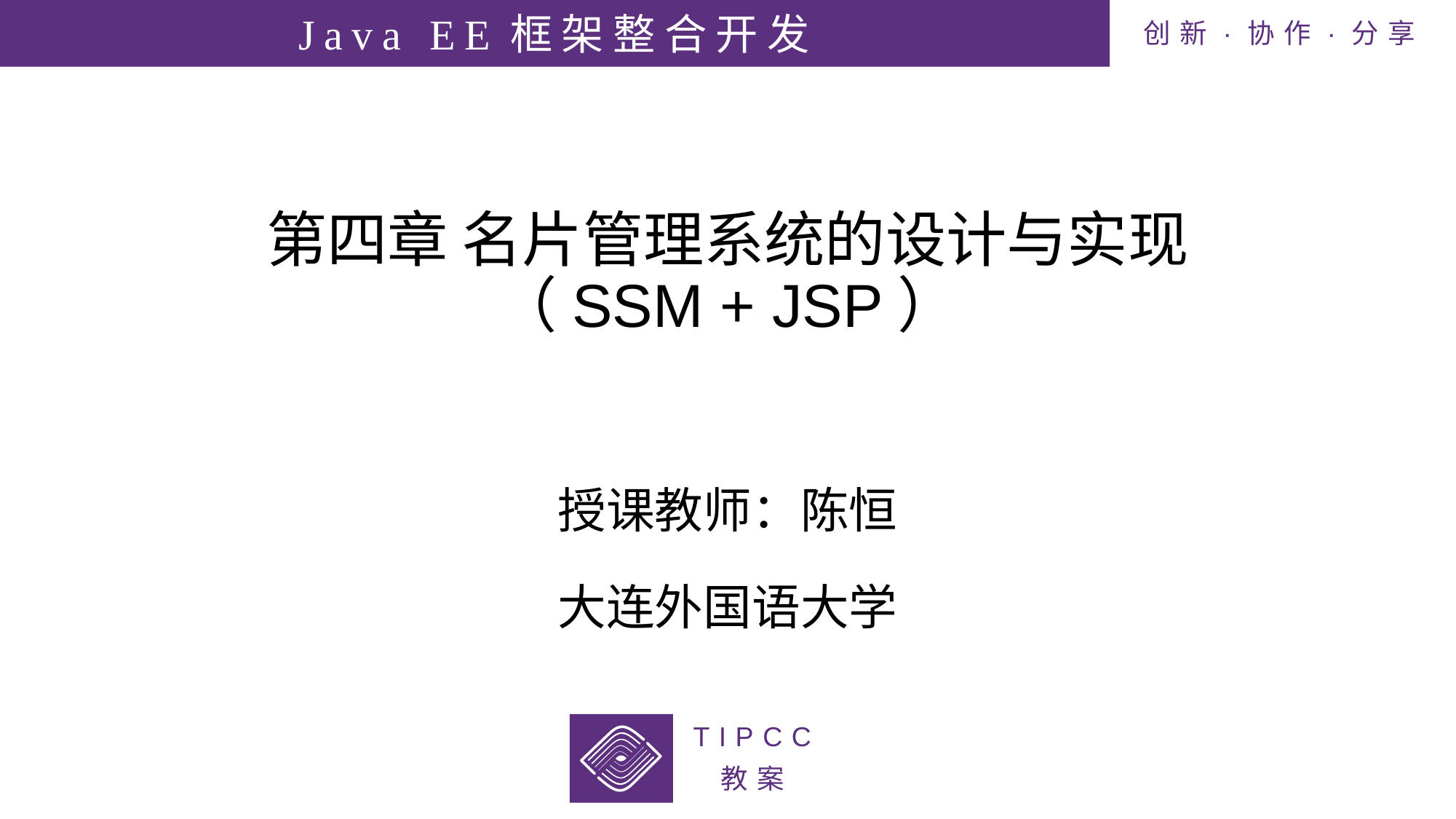

# 第四章 名片管理系统的设计与实现（SSM + JSP）
授课教师：陈恒
大连外国语大学